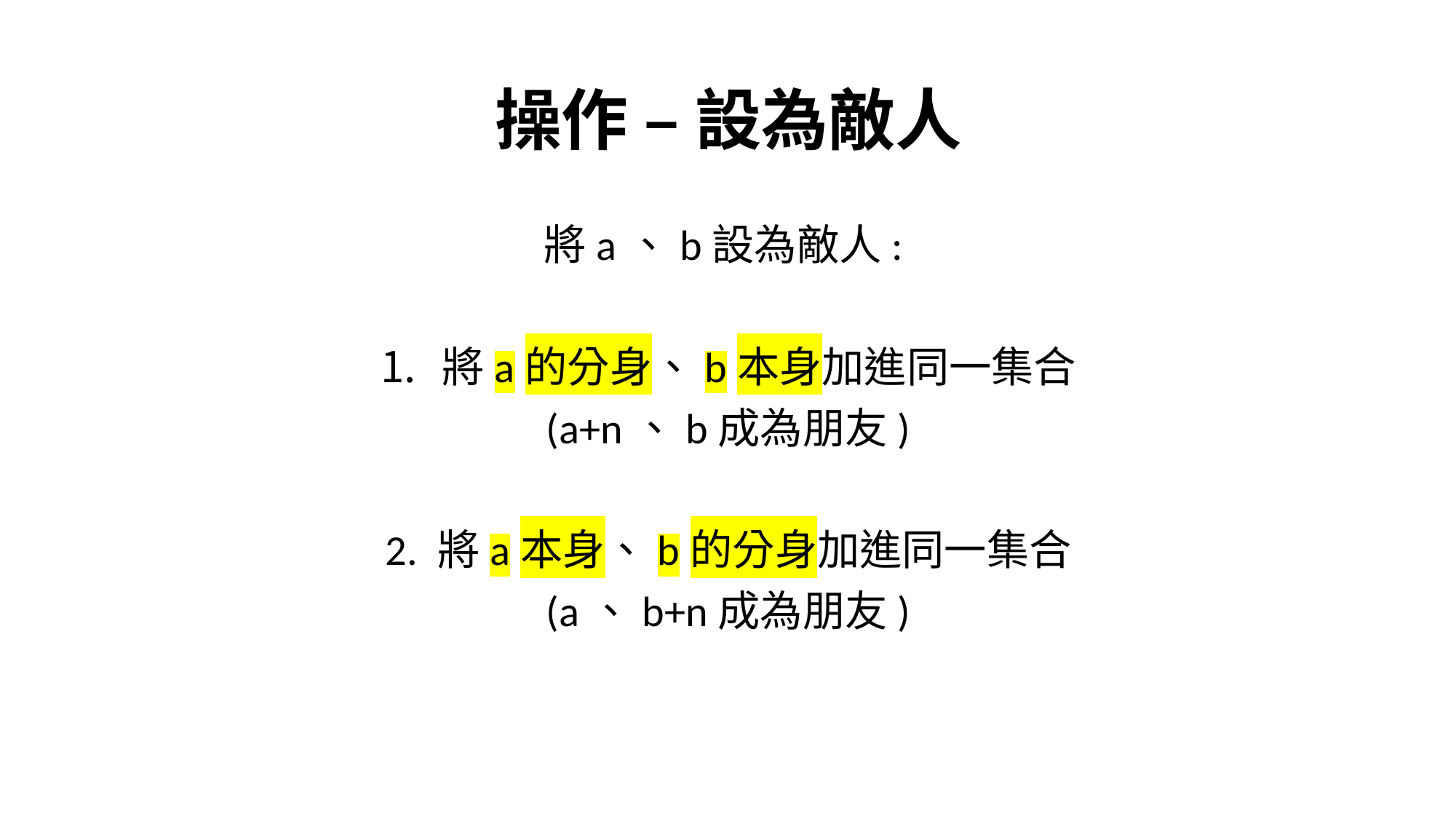

# 操作 – 設為敵人
將a、b設為敵人:

將a的分身、b本身加進同一集合
(a+n、b成為朋友)

2. 將a本身、b的分身加進同一集合
(a、b+n成為朋友)